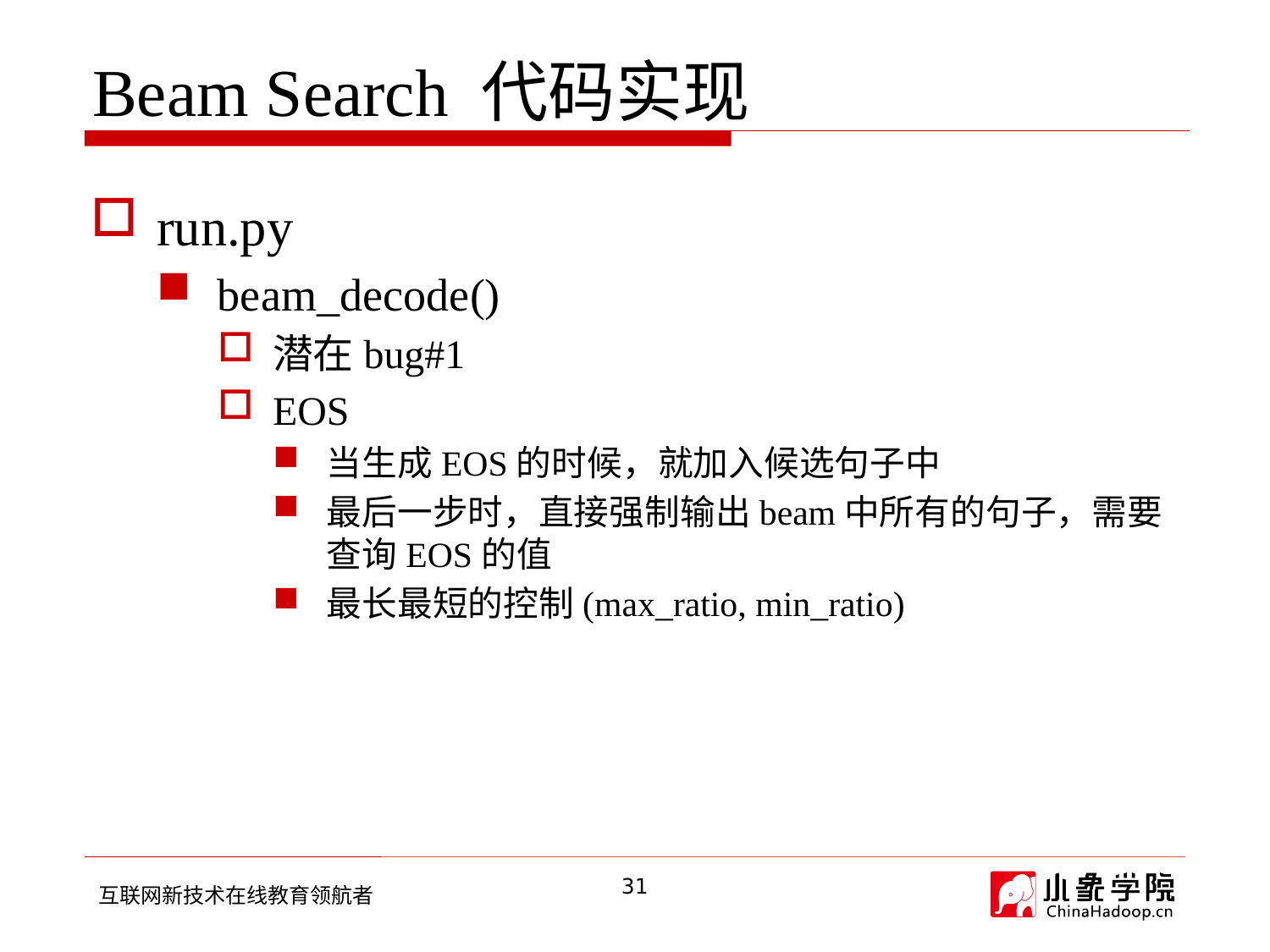

# Beam Search 代码实现
run.py
beam_decode()
潜在bug#1
EOS
当生成EOS的时候，就加入候选句子中
最后一步时，直接强制输出beam中所有的句子，需要查询EOS的值
最长最短的控制(max_ratio, min_ratio)
31